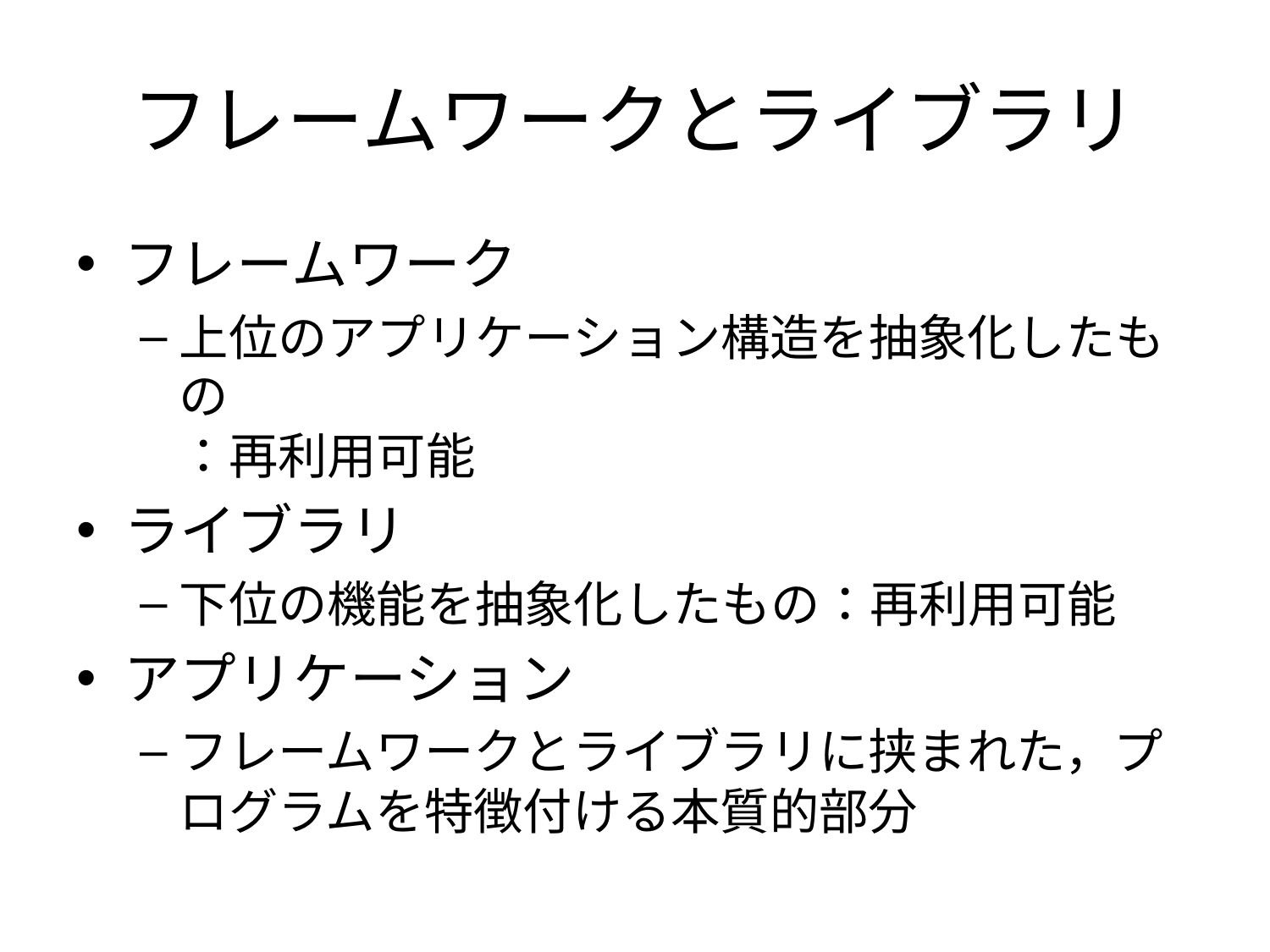

# フレームワークとライブラリ
フレームワーク
上位のアプリケーション構造を抽象化したもの
：再利用可能
ライブラリ
下位の機能を抽象化したもの：再利用可能
アプリケーション
フレームワークとライブラリに挟まれた，プログラムを特徴付ける本質的部分